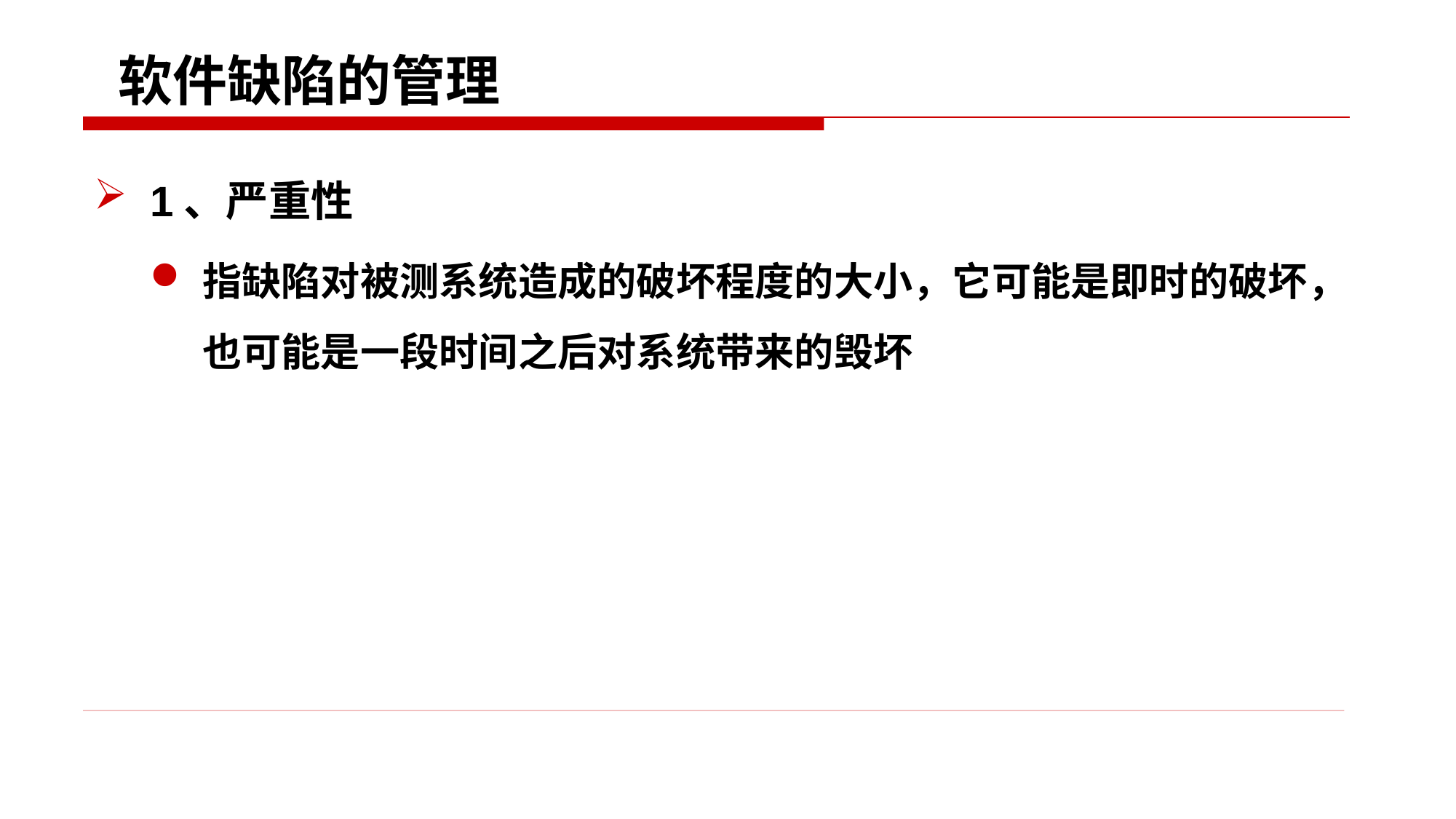

# 软件缺陷的管理
1、严重性
指缺陷对被测系统造成的破坏程度的大小，它可能是即时的破坏，也可能是一段时间之后对系统带来的毁坏